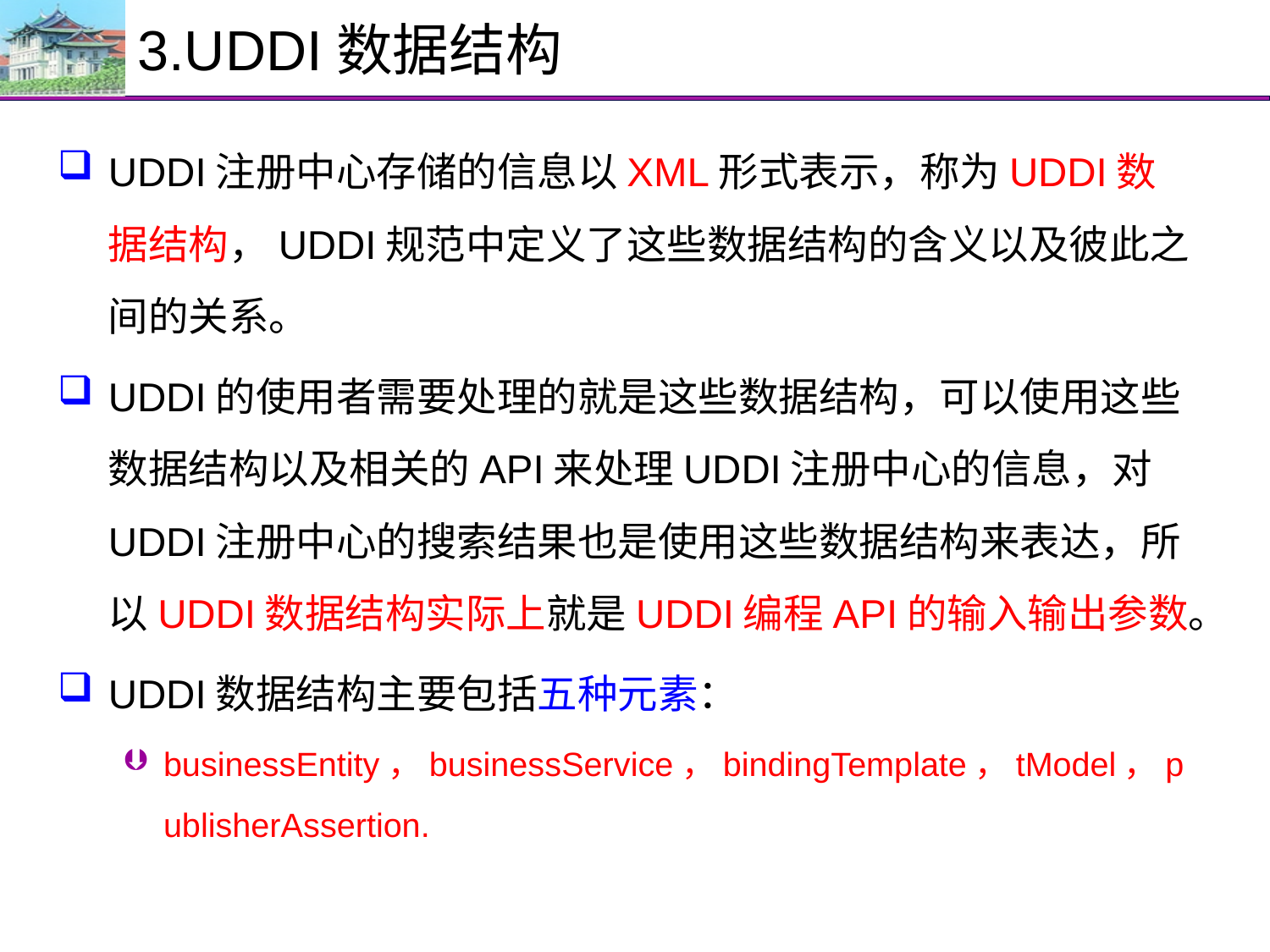

# 3.UDDI数据结构
UDDI注册中心存储的信息以XML形式表示，称为UDDI数据结构，UDDI规范中定义了这些数据结构的含义以及彼此之间的关系。
UDDI的使用者需要处理的就是这些数据结构，可以使用这些数据结构以及相关的API来处理UDDI注册中心的信息，对UDDI注册中心的搜索结果也是使用这些数据结构来表达，所以UDDI数据结构实际上就是UDDI编程API的输入输出参数。
UDDI数据结构主要包括五种元素：
businessEntity，businessService，bindingTemplate，tModel，publisherAssertion.